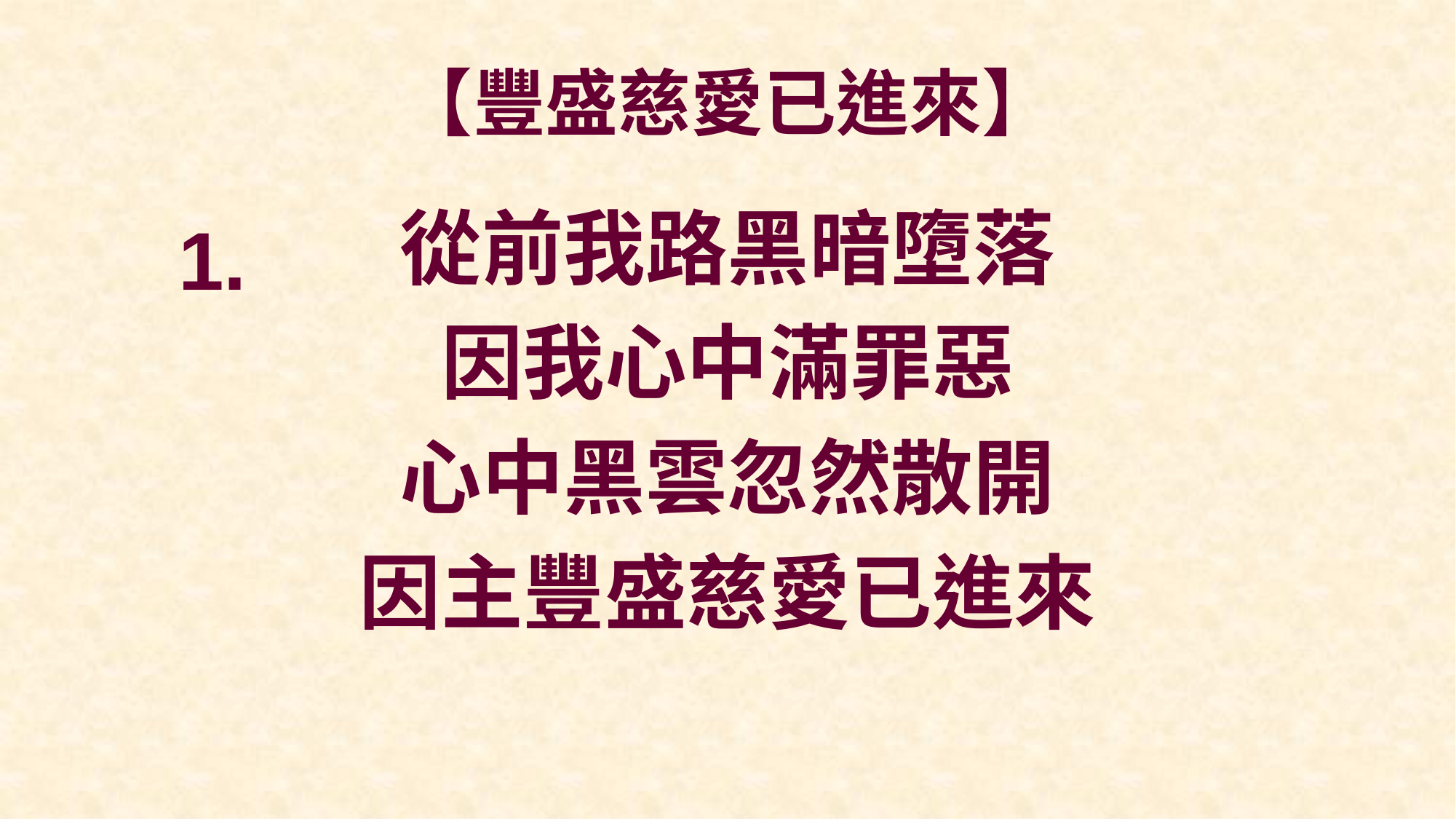

# 【豐盛慈愛已進來】
從前我路黑暗墮落
因我心中滿罪惡
心中黑雲忽然散開
因主豐盛慈愛已進來
1.